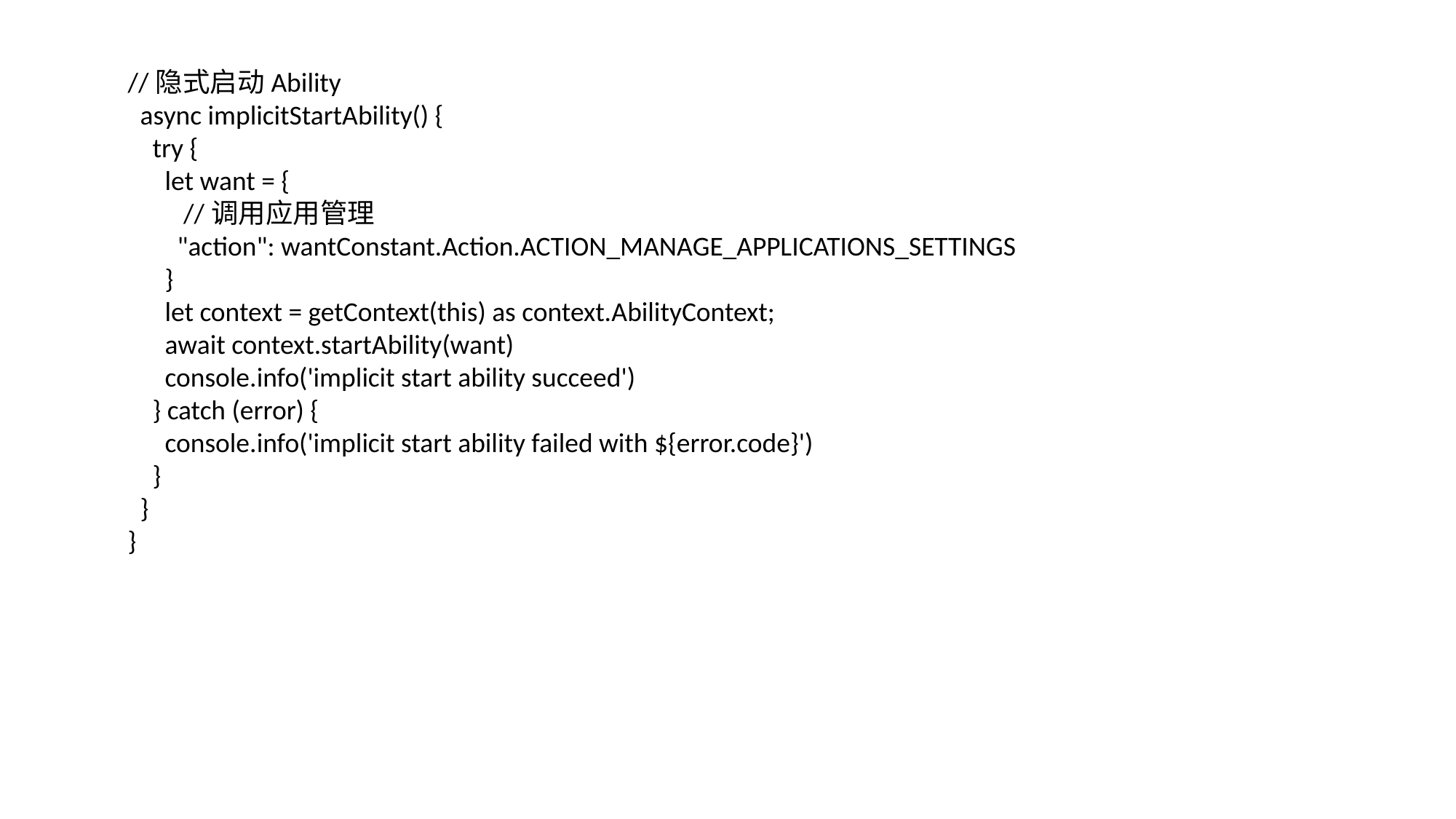

//隐式启动Ability
  async implicitStartAbility() {
    try {
      let want = {
         //调用应用管理
        "action": wantConstant.Action.ACTION_MANAGE_APPLICATIONS_SETTINGS
      }
      let context = getContext(this) as context.AbilityContext;
      await context.startAbility(want)
      console.info('implicit start ability succeed')
    } catch (error) {
      console.info('implicit start ability failed with ${error.code}')
    }
  }
}